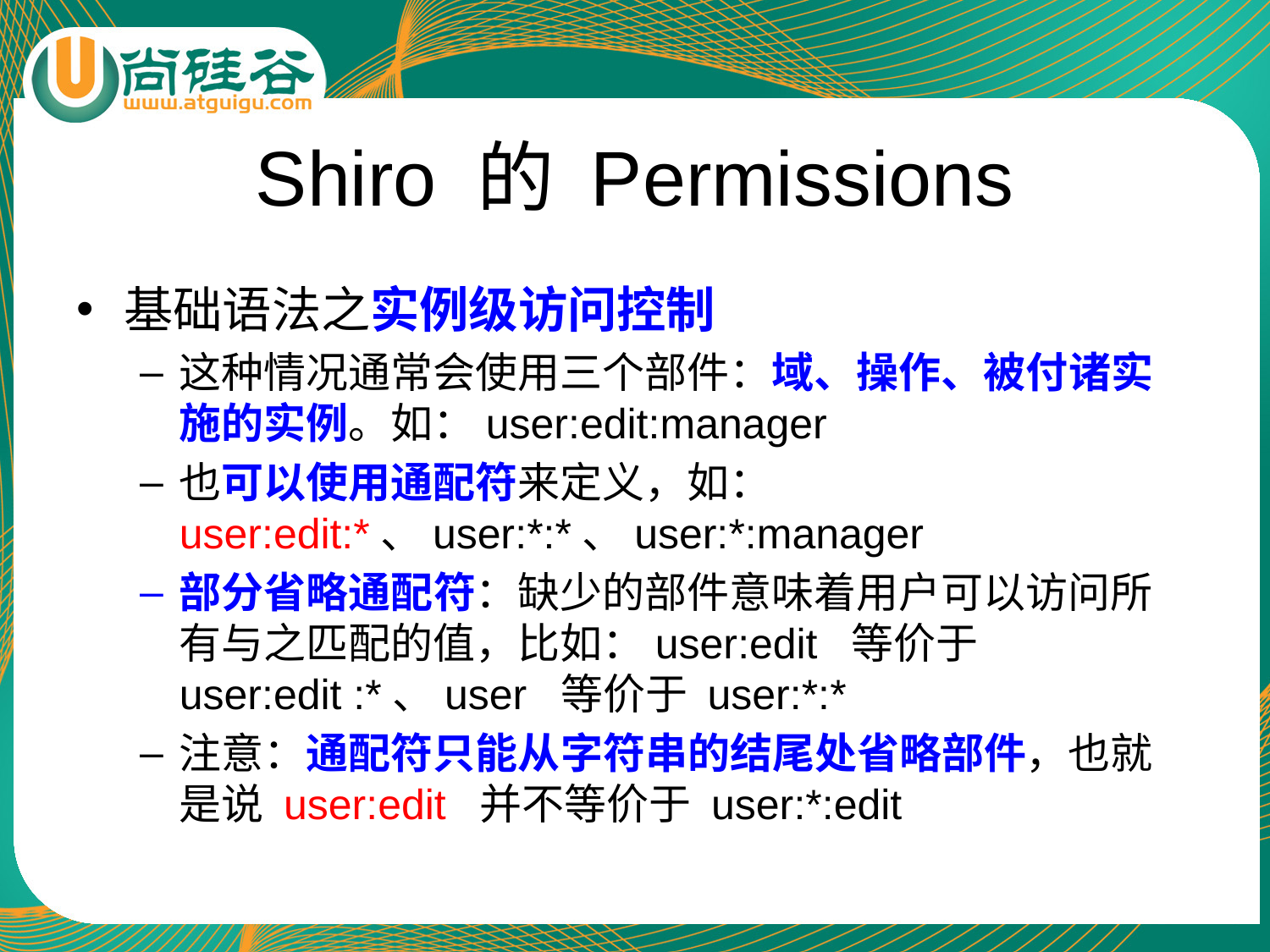

# Shiro 的 Permissions
基础语法之实例级访问控制
这种情况通常会使用三个部件：域、操作、被付诸实施的实例。如：user:edit:manager
也可以使用通配符来定义，如：user:edit:*、user:*:*、user:*:manager
部分省略通配符：缺少的部件意味着用户可以访问所有与之匹配的值，比如：user:edit  等价于 user:edit :*、user  等价于 user:*:*
注意：通配符只能从字符串的结尾处省略部件，也就是说 user:edit  并不等价于 user:*:edit